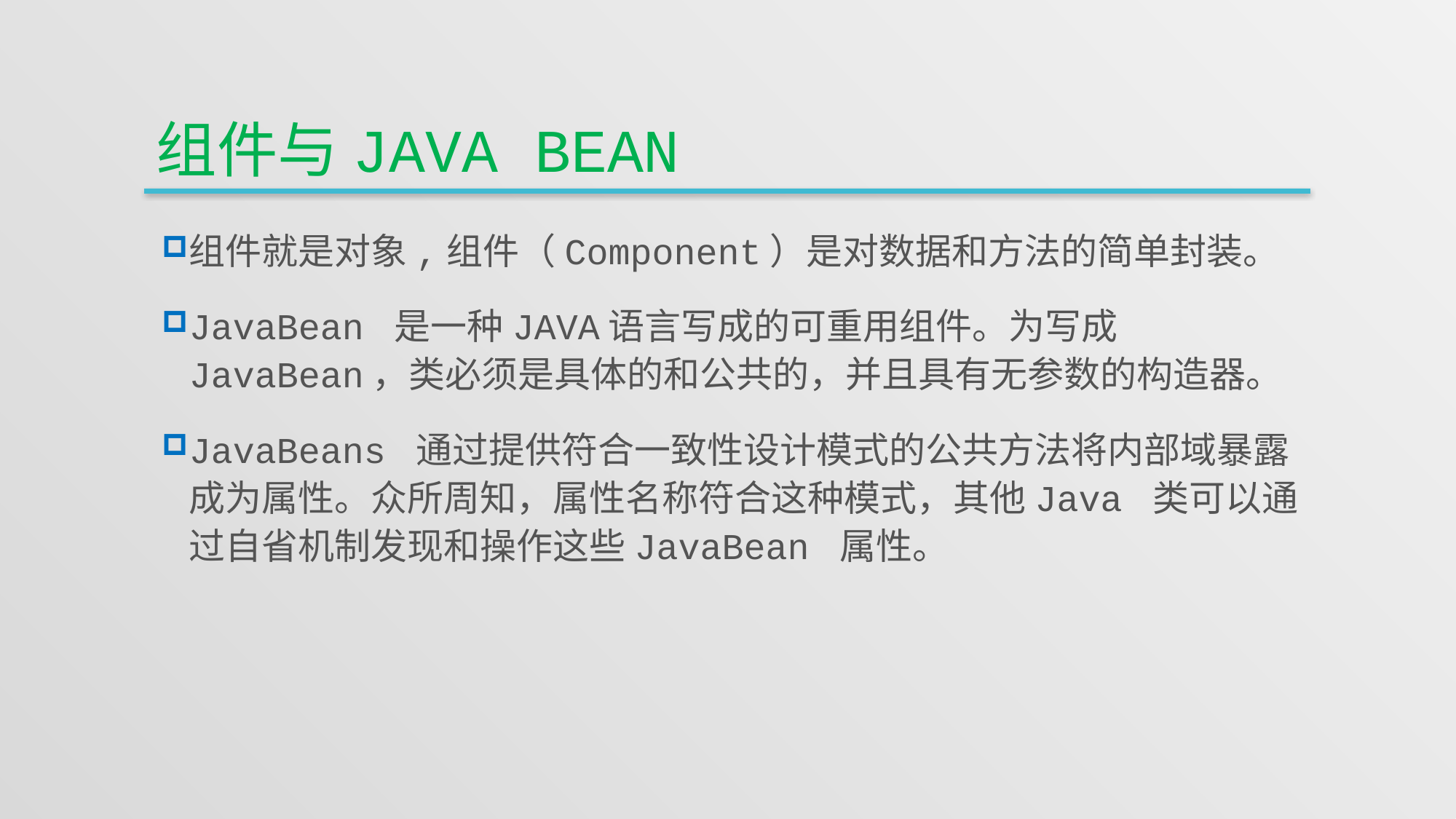

# 组件与java bean
组件就是对象,组件（Component）是对数据和方法的简单封装。
JavaBean 是一种JAVA语言写成的可重用组件。为写成JavaBean，类必须是具体的和公共的，并且具有无参数的构造器。
JavaBeans 通过提供符合一致性设计模式的公共方法将内部域暴露成为属性。众所周知，属性名称符合这种模式，其他Java 类可以通过自省机制发现和操作这些JavaBean 属性。